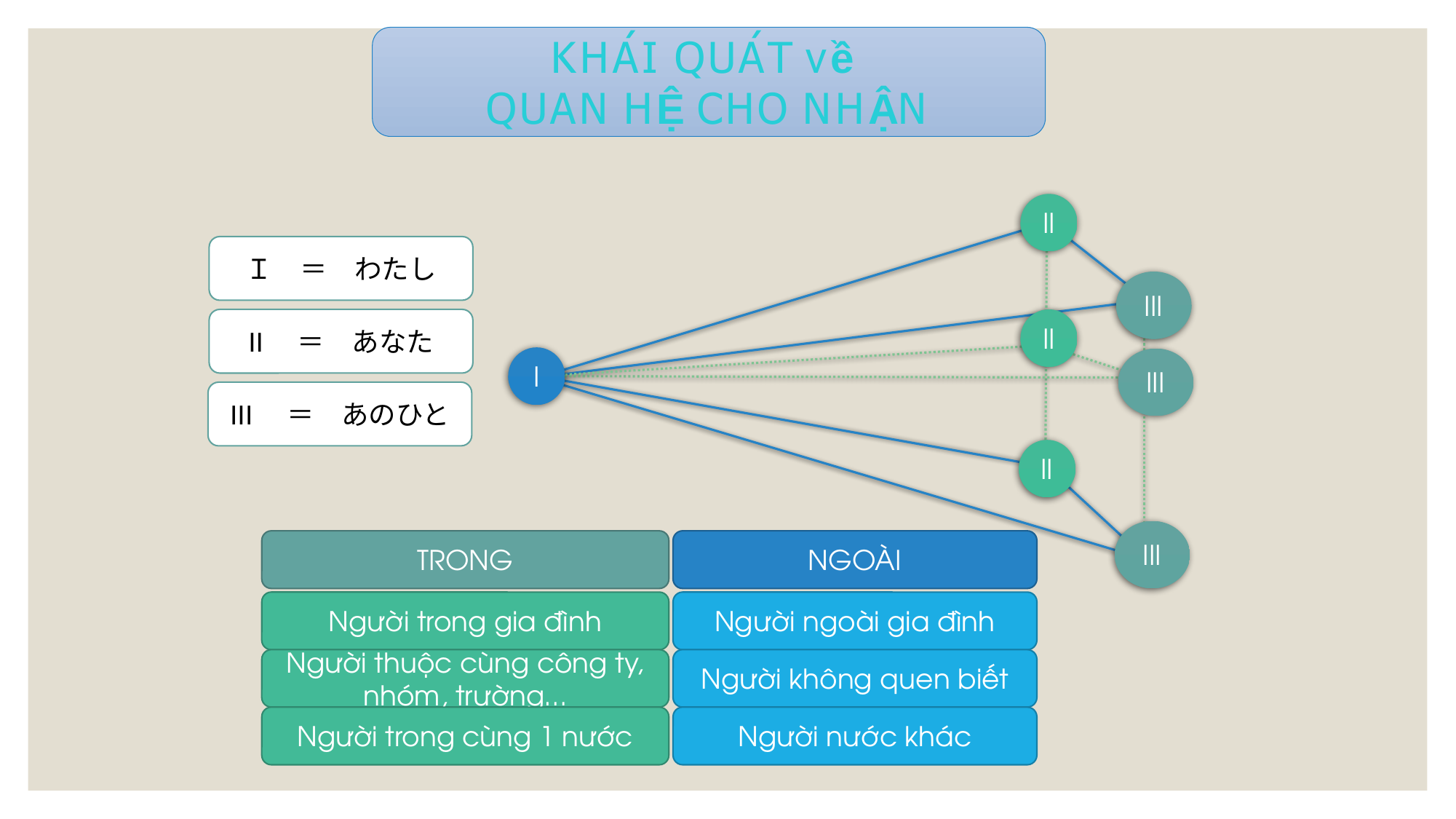

KHÁI QUÁT về
QUAN HỆ CHO NHẬN
II
Ｉ　＝　わたし
III
II　＝　あなた
II
I
III
III　＝　あのひと
II
III
TRONG
NGOÀI
Người trong gia đình
Người ngoài gia đình
Người thuộc cùng công ty, nhóm, trường…
Người không quen biết
Người trong cùng 1 nước
Người nước khác